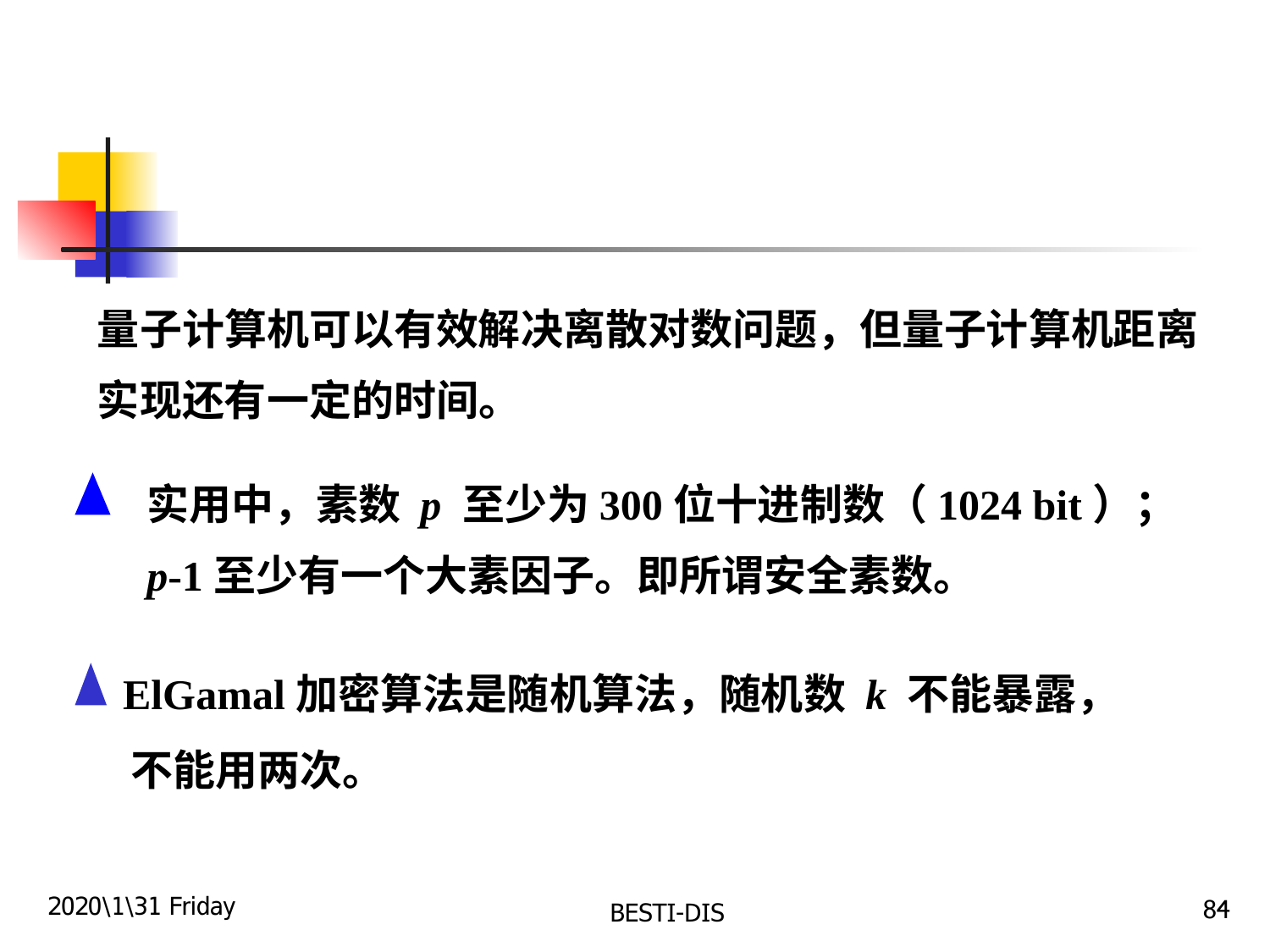

量子计算机可以有效解决离散对数问题，但量子计算机距离实现还有一定的时间。
实用中，素数 p 至少为300位十进制数（1024 bit）；
p-1至少有一个大素因子。即所谓安全素数。

 ElGamal加密算法是随机算法，随机数 k 不能暴露，
 不能用两次。

2020\1\31 Friday
84
BESTI-DIS